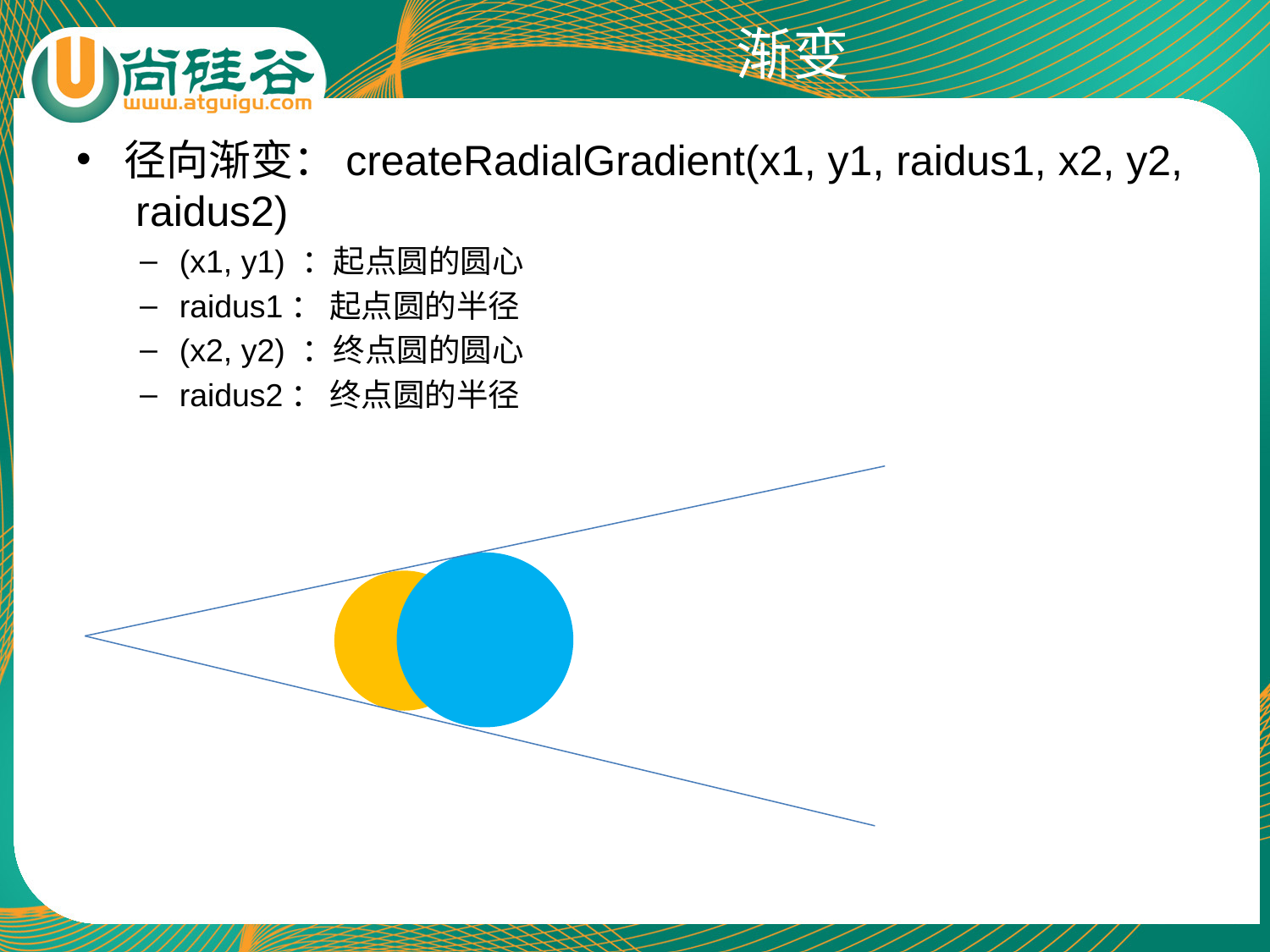

# 渐变
径向渐变：createRadialGradient(x1, y1, raidus1, x2, y2,  raidus2)
(x1, y1) ：起点圆的圆心
raidus1： 起点圆的半径
(x2, y2) ：终点圆的圆心
raidus2： 终点圆的半径